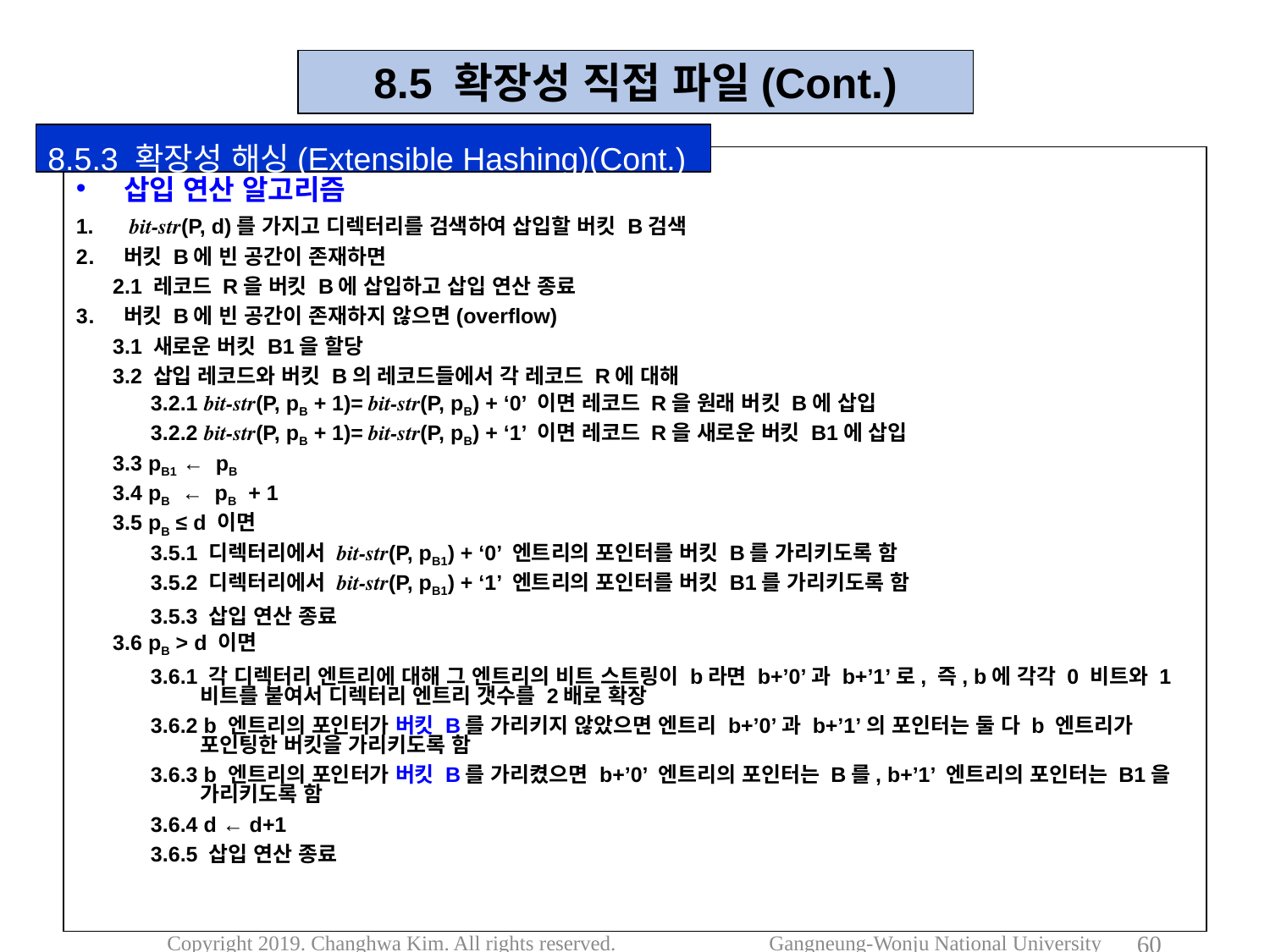

8.5 확장성 직접 파일(Cont.)
8.5.3 확장성 해싱(Extensible Hashing)(Cont.)

삽입 연산 알고리즘

 bit-str(P, d)를 가지고 디렉터리를 검색하여 삽입할 버킷 B검색
버킷 B에 빈 공간이 존재하면
2.1 레코드 R을 버킷 B에 삽입하고 삽입 연산 종료
버킷 B에 빈 공간이 존재하지 않으면(overflow)
3.1 새로운 버킷 B1을 할당
3.2 삽입 레코드와 버킷 B의 레코드들에서 각 레코드 R에 대해
3.2.1 bit-str(P, pB + 1)= bit-str(P, pB) + ‘0’ 이면 레코드 R을 원래 버킷 B에 삽입
3.2.2 bit-str(P, pB + 1)= bit-str(P, pB) + ‘1’ 이면 레코드 R을 새로운 버킷 B1에 삽입
3.3 pB1 ←  pB
3.4 pB  ←  pB  + 1
3.5 pB ≤ d 이면
3.5.1 디렉터리에서 bit-str(P, pB1) + ‘0’ 엔트리의 포인터를 버킷 B를 가리키도록 함
3.5.2 디렉터리에서 bit-str(P, pB1) + ‘1’ 엔트리의 포인터를 버킷 B1를 가리키도록 함
3.5.3 삽입 연산 종료
3.6 pB > d 이면
3.6.1 각 디렉터리 엔트리에 대해 그 엔트리의 비트 스트링이 b라면 b+’0’과 b+’1’로, 즉, b에 각각 0 비트와 1 비트를 붙여서 디렉터리 엔트리 갯수를 2배로 확장
3.6.2 b 엔트리의 포인터가 버킷 B를 가리키지 않았으면 엔트리 b+’0’과 b+’1’의 포인터는 둘 다 b 엔트리가 포인팅한 버킷을 가리키도록 함
3.6.3 b 엔트리의 포인터가 버킷 B를 가리켰으면 b+’0’ 엔트리의 포인터는 B를, b+’1’ 엔트리의 포인터는 B1을 가리키도록 함
3.6.4 d ← d+1
3.6.5 삽입 연산 종료

60
Copyright 2019. Changhwa Kim. All rights reserved.                             Gangneung-Wonju National University